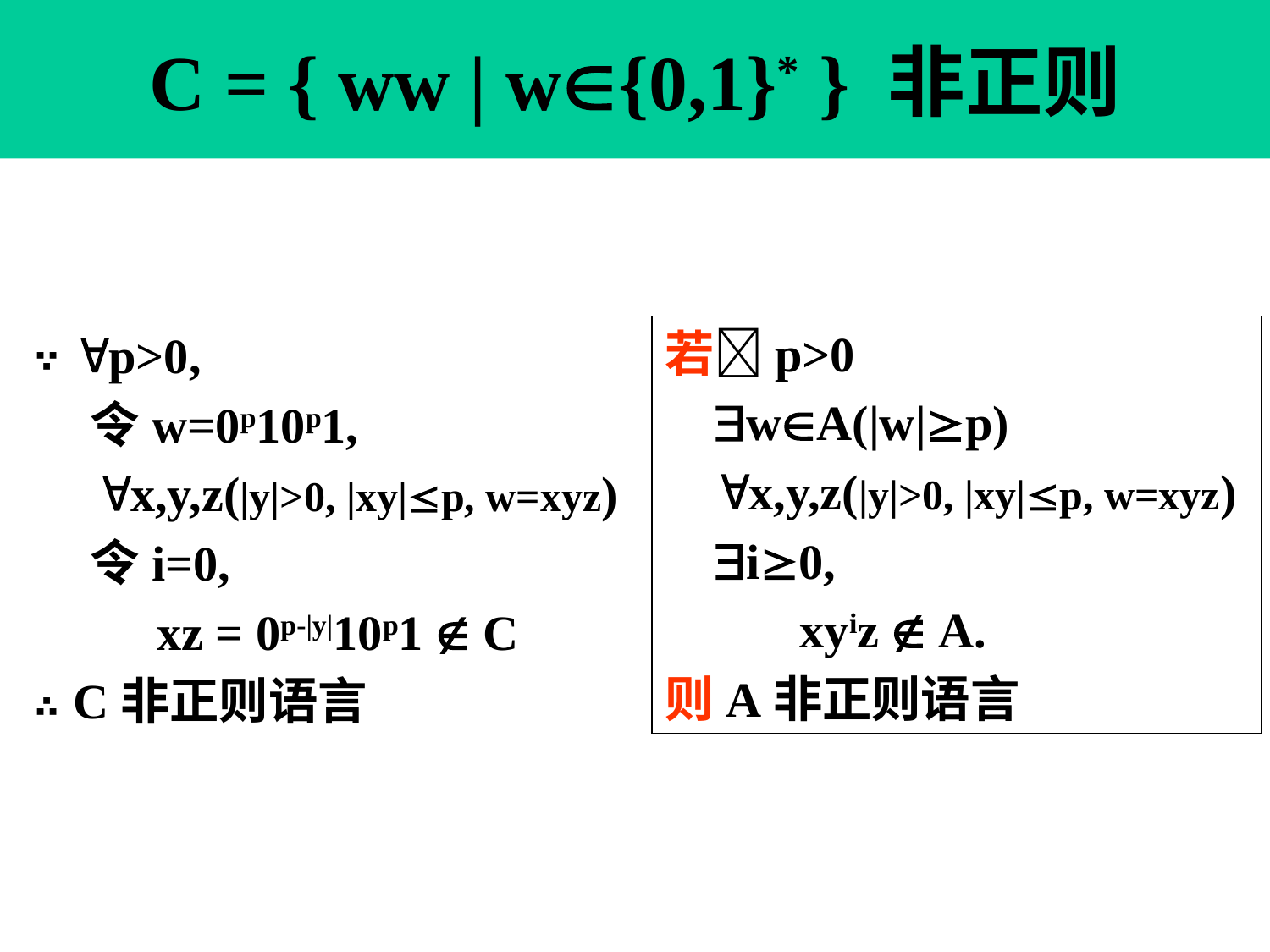

# C = { ww | w∈{0,1}* } 非正则
若∀p>0
    ∃w∈A(|w|≥p)
    ∀x,y,z(|y|>0, |xy|≤p, w=xyz)
    ∃i≥0,
           xyiz ∉ A.
则A非正则语言
∵ ∀p>0,
    令w=0p10p1,
     ∀x,y,z(|y|>0, |xy|≤p, w=xyz)
    令i=0,
          xz = 0p-|y|10p1 ∉ C
∴ C非正则语言